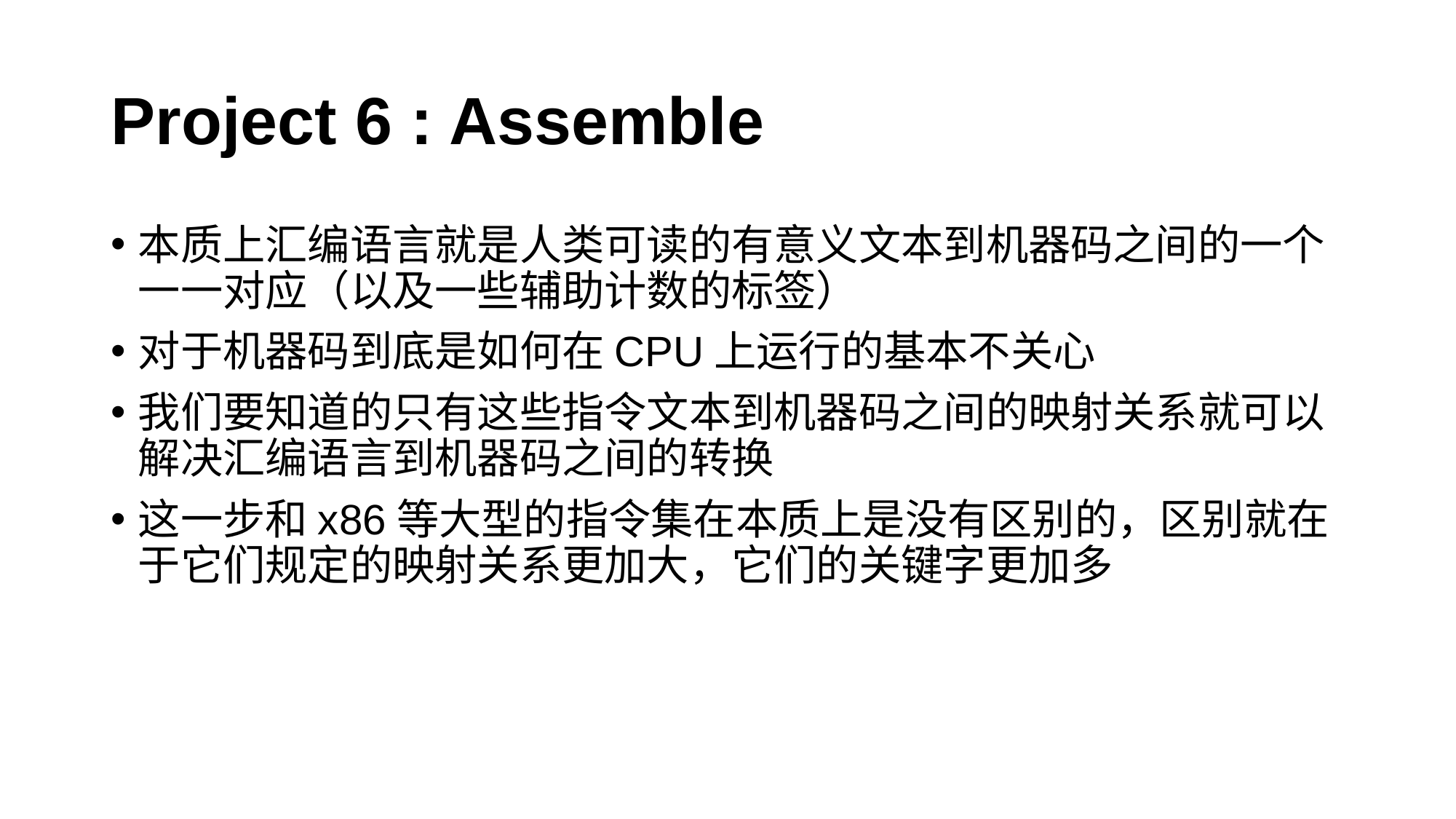

# Project 6 : Assemble
本质上汇编语言就是人类可读的有意义文本到机器码之间的一个一一对应（以及一些辅助计数的标签）
对于机器码到底是如何在CPU上运行的基本不关心
我们要知道的只有这些指令文本到机器码之间的映射关系就可以解决汇编语言到机器码之间的转换
这一步和x86等大型的指令集在本质上是没有区别的，区别就在于它们规定的映射关系更加大，它们的关键字更加多